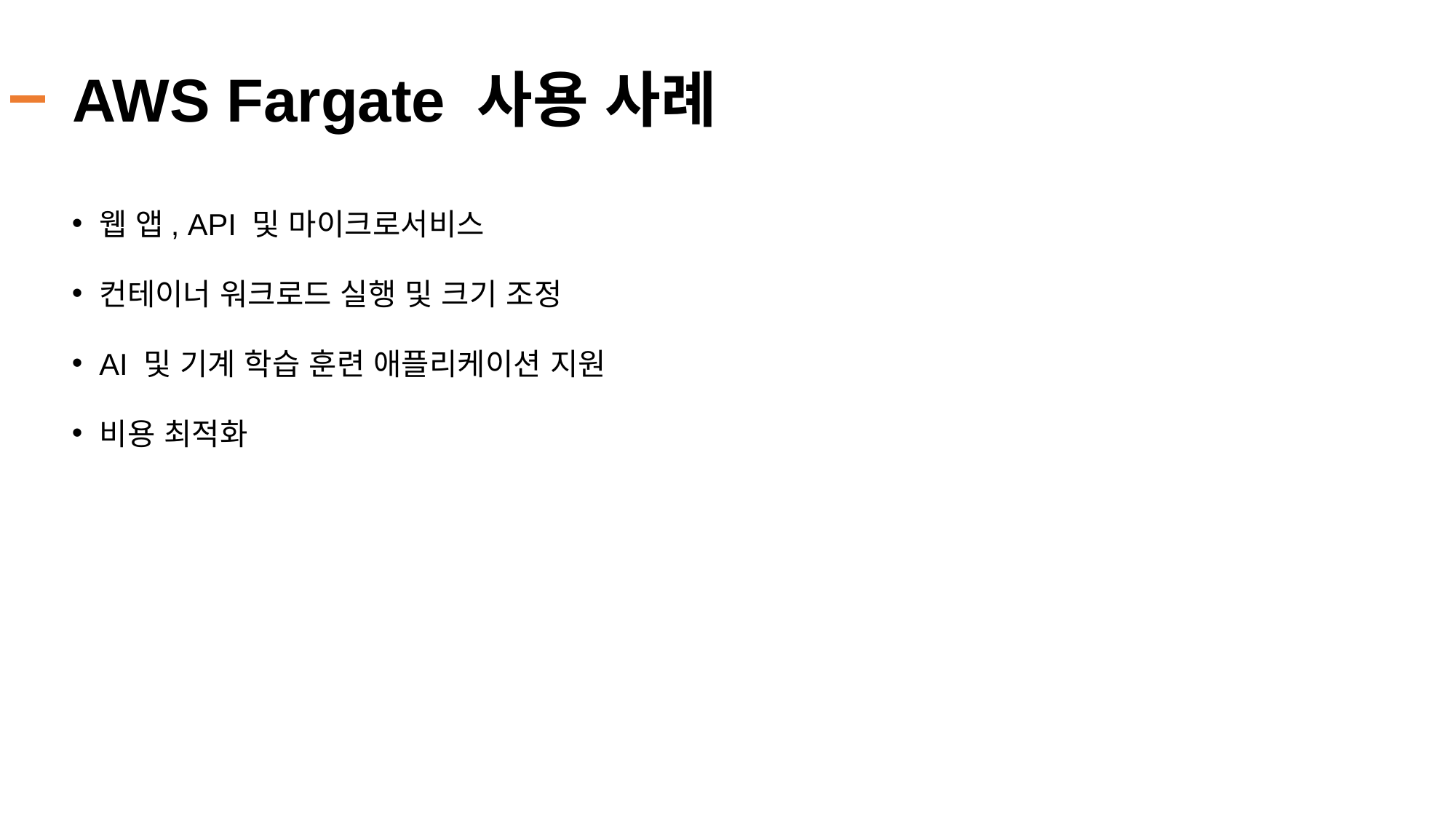

# AWS Fargate 사용 사례

웹 앱, API 및 마이크로서비스
컨테이너 워크로드 실행 및 크기 조정
AI 및 기계 학습 훈련 애플리케이션 지원
비용 최적화